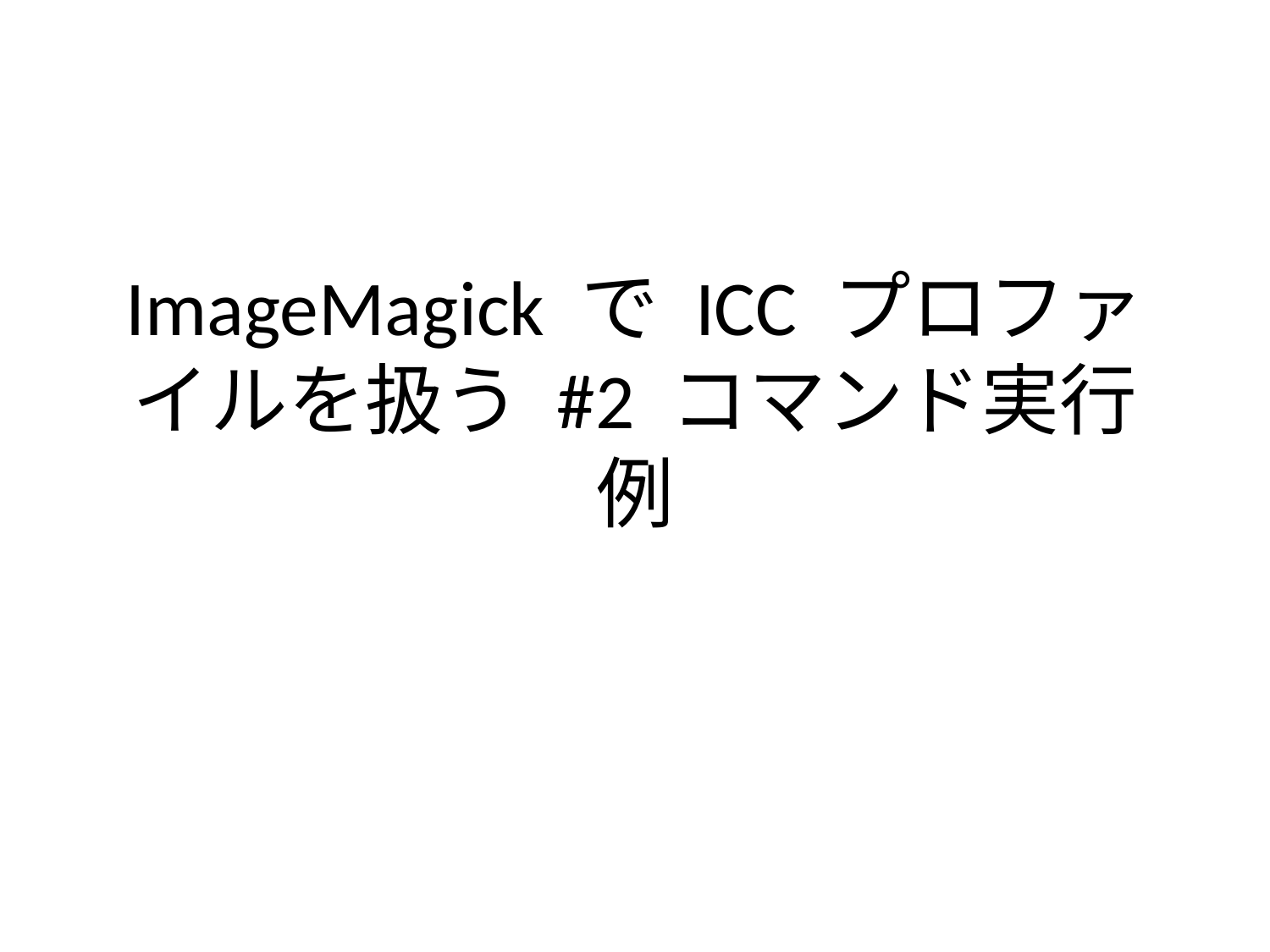

# ImageMagick で ICC プロファイルを扱う #2 コマンド実行例